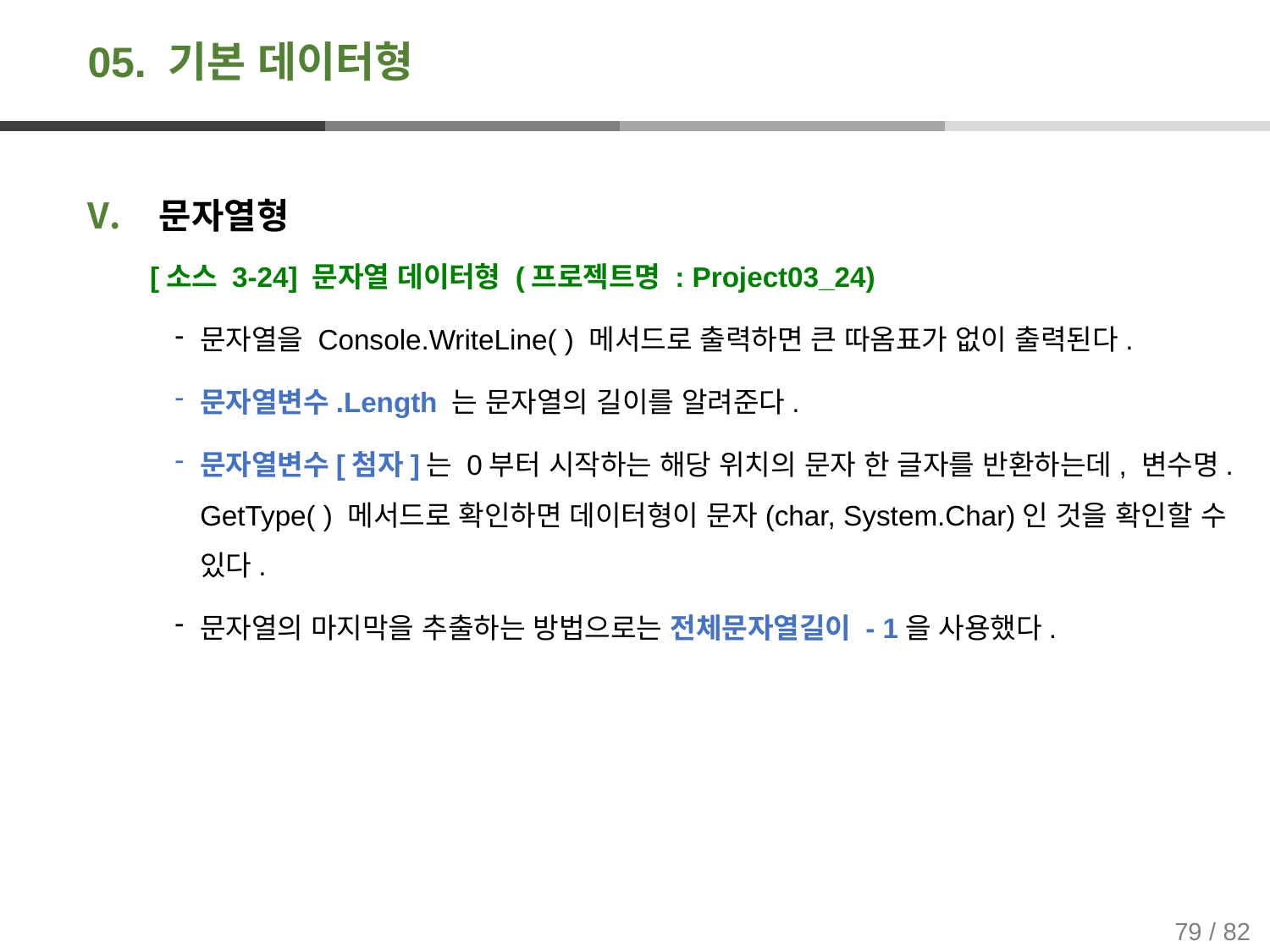

# 05. 기본 데이터형
문자열형
[소스 3-24] 문자열 데이터형 (프로젝트명 : Project03_24)
문자열을 Console.WriteLine( ) 메서드로 출력하면 큰 따옴표가 없이 출력된다.
문자열변수.Length 는 문자열의 길이를 알려준다.
문자열변수[첨자]는 0부터 시작하는 해당 위치의 문자 한 글자를 반환하는데, 변수명.GetType( ) 메서드로 확인하면 데이터형이 문자(char, System.Char)인 것을 확인할 수 있다.
문자열의 마지막을 추출하는 방법으로는 전체문자열길이 - 1을 사용했다.